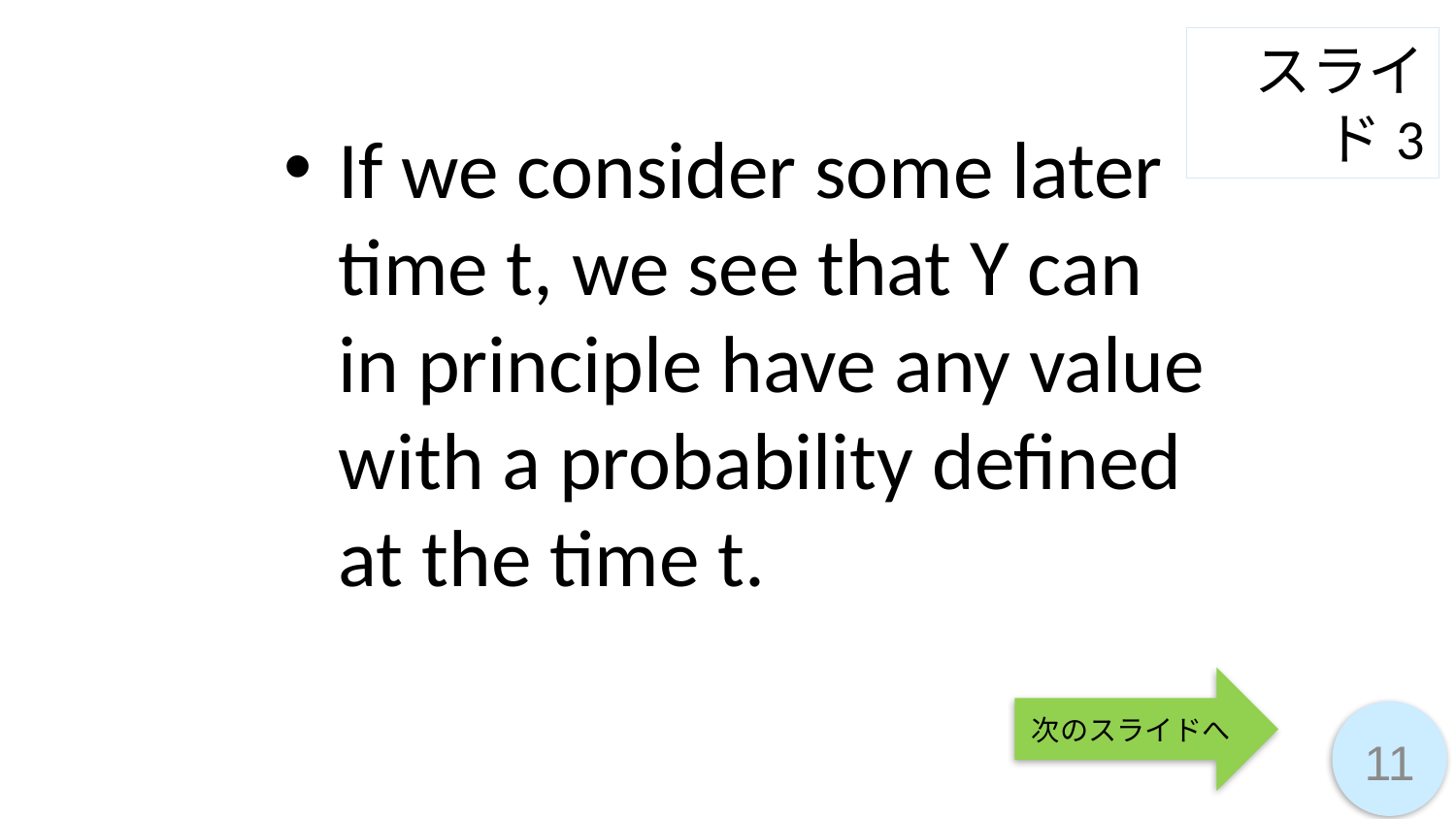

スライド3
If we consider some later time t, we see that Y can in principle have any value with a probability defined at the time t.
次のスライドへ
11